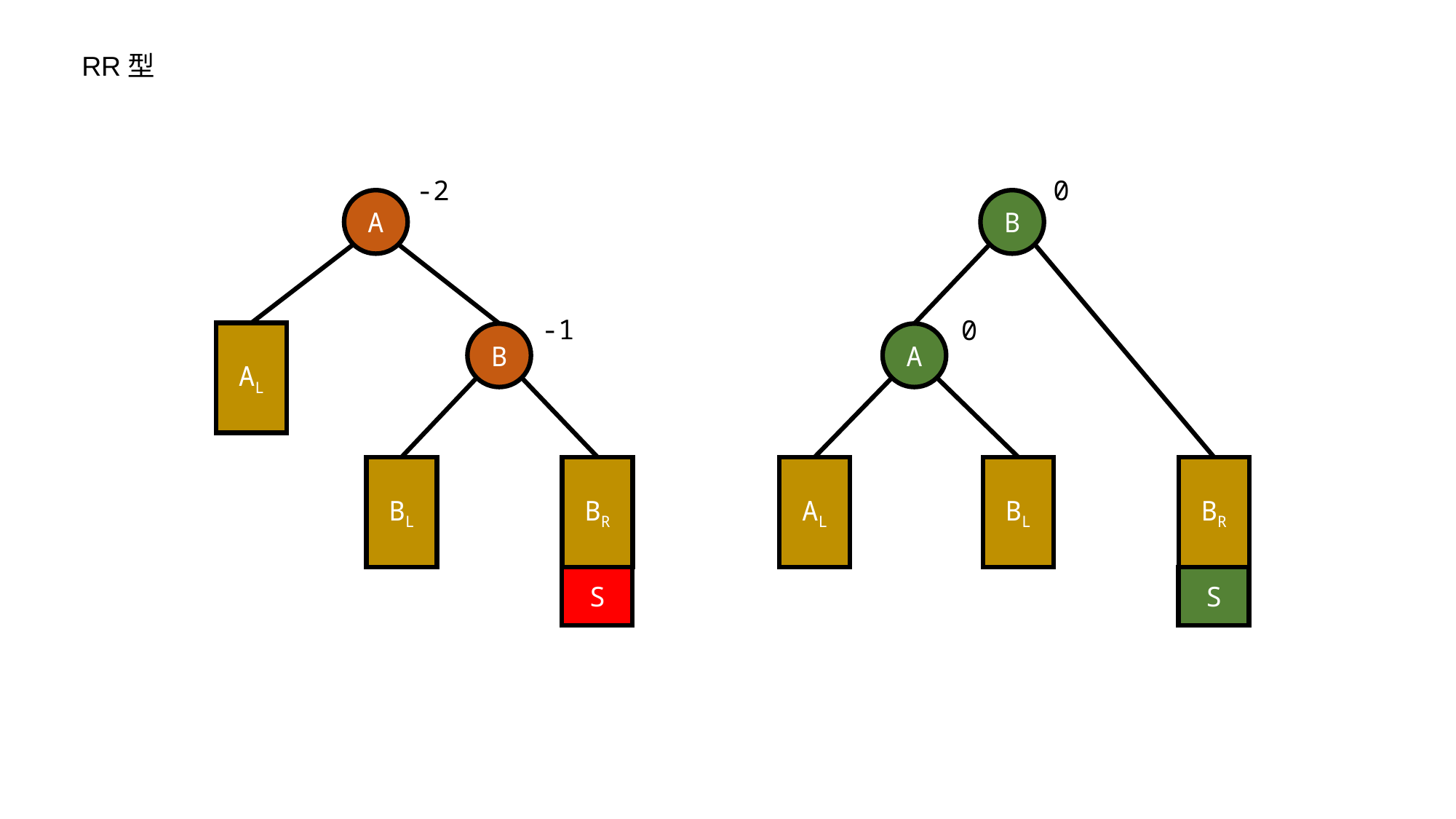

RR型
-2
0
A
B
-1
0
AL
B
A
BL
BR
AL
BL
BR
S
S